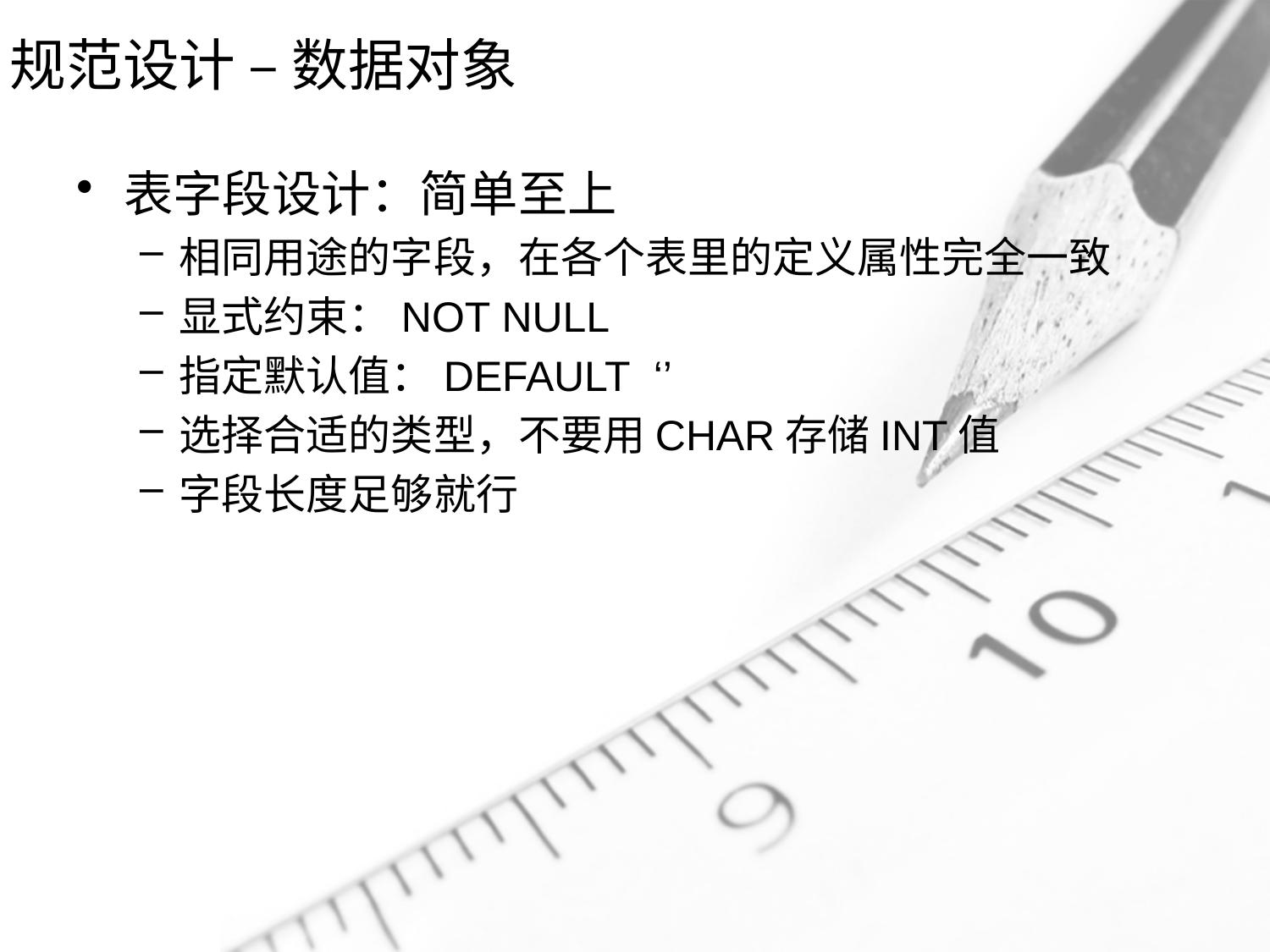

# 规范设计 – 数据对象
表字段设计：简单至上
相同用途的字段，在各个表里的定义属性完全一致
显式约束：NOT NULL
指定默认值：DEFAULT  ‘’
选择合适的类型，不要用CHAR存储INT值
字段长度足够就行